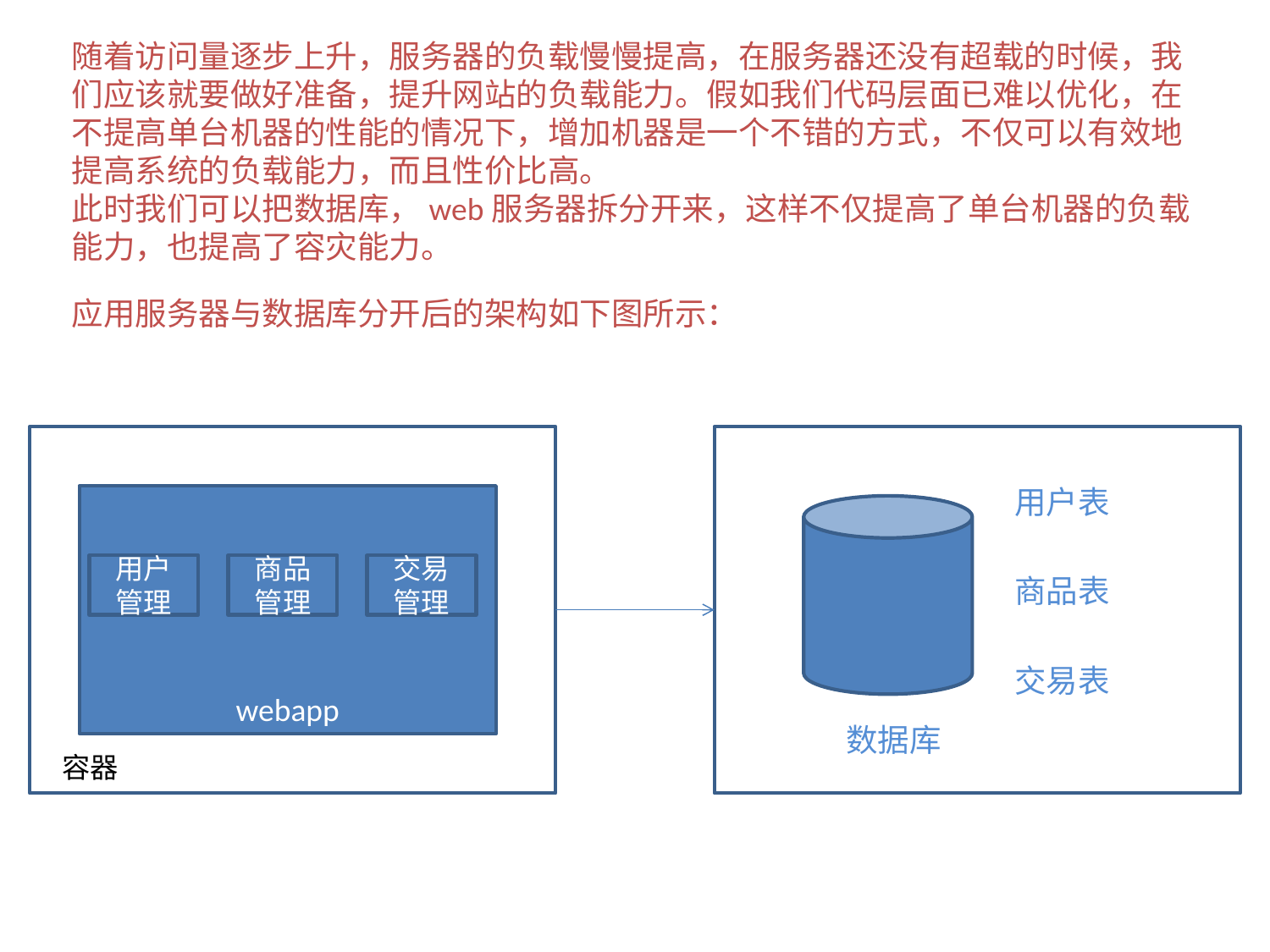

随着访问量逐步上升，服务器的负载慢慢提高，在服务器还没有超载的时候，我们应该就要做好准备，提升网站的负载能力。假如我们代码层面已难以优化，在不提高单台机器的性能的情况下，增加机器是一个不错的方式，不仅可以有效地提高系统的负载能力，而且性价比高。
此时我们可以把数据库，web服务器拆分开来，这样不仅提高了单台机器的负载能力，也提高了容灾能力。
应用服务器与数据库分开后的架构如下图所示：

用户表
webapp

用户管理
商品管理
交易管理
商品表
交易表
数据库
容器